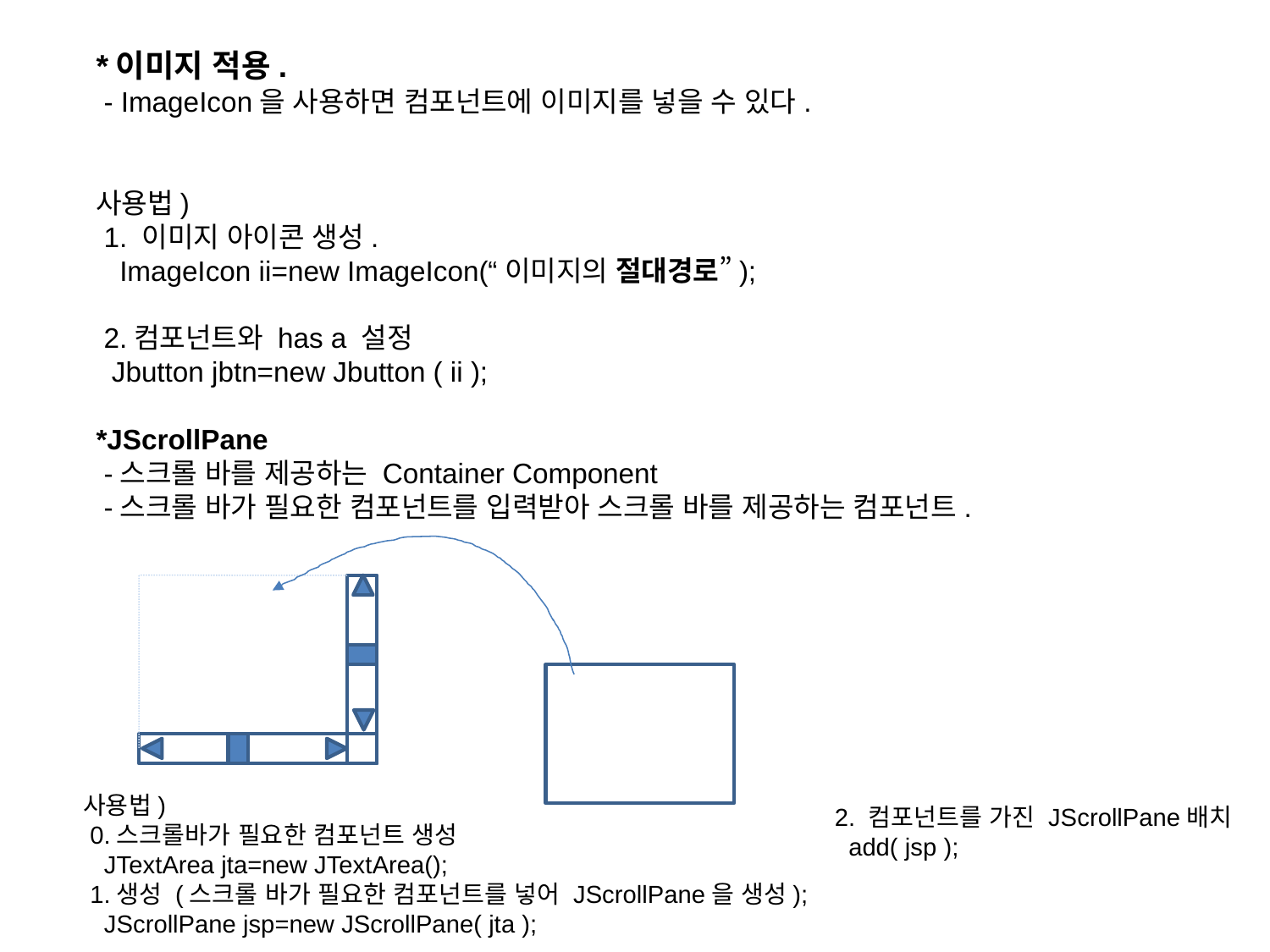

*이미지 적용.
 - ImageIcon을 사용하면 컴포넌트에 이미지를 넣을 수 있다.

사용법)
 1. 이미지 아이콘 생성.
   ImageIcon ii=new ImageIcon(“이미지의 절대경로”);

 2.컴포넌트와 has a 설정
  Jbutton jbtn=new Jbutton ( ii );

*JScrollPane
 -스크롤 바를 제공하는 Container Component
 -스크롤 바가 필요한 컴포넌트를 입력받아 스크롤 바를 제공하는 컴포넌트.

사용법)
 0.스크롤바가 필요한 컴포넌트 생성
   JTextArea jta=new JTextArea();
 1.생성 (스크롤 바가 필요한 컴포넌트를 넣어 JScrollPane을 생성);
   JScrollPane jsp=new JScrollPane( jta );
2. 컴포넌트를 가진 JScrollPane배치
  add( jsp );